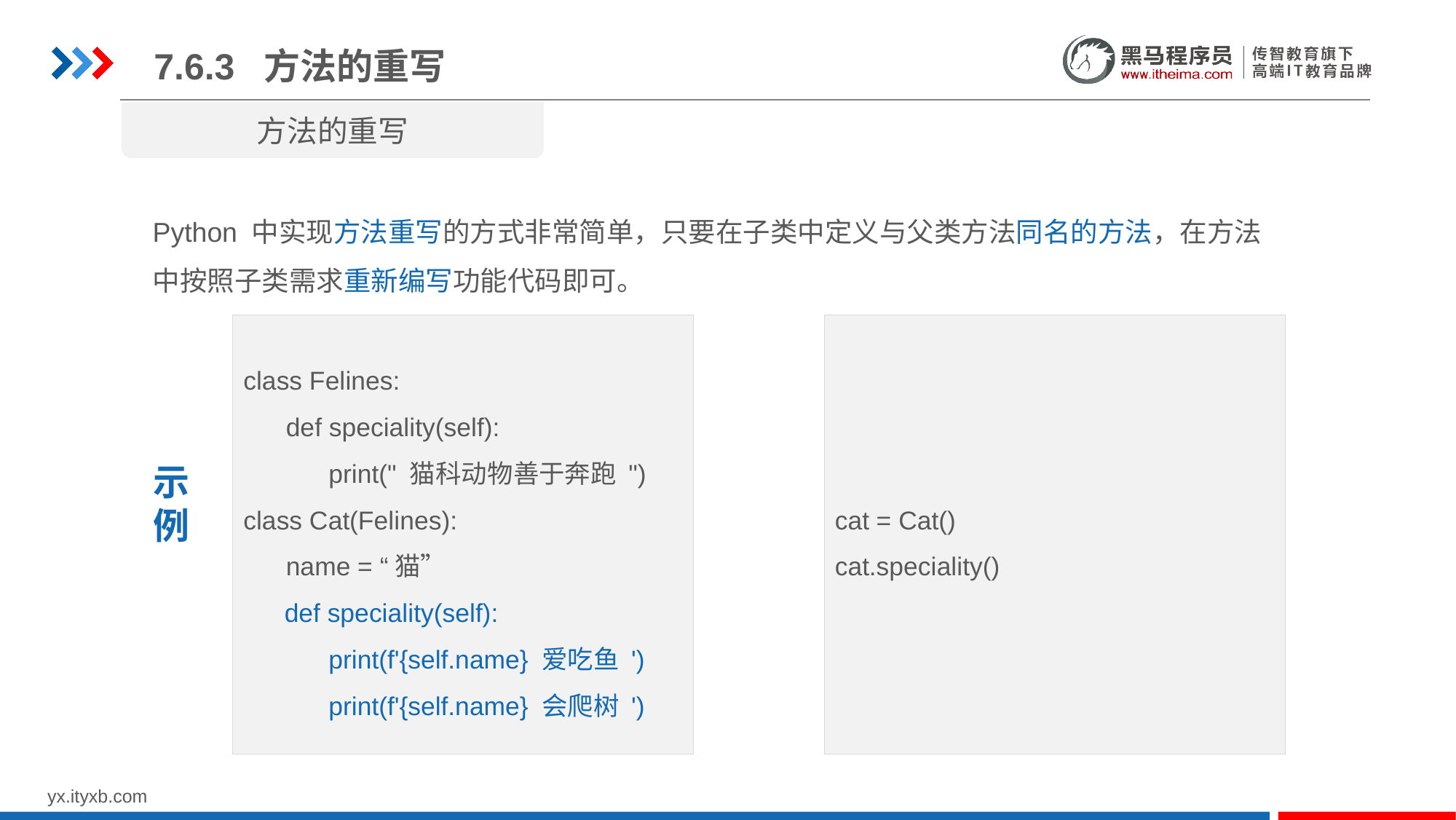

7.6.3  方法的重写

方法的重写
Python 中实现方法重写的方式非常简单，只要在子类中定义与父类方法同名的方法，在方法中按照子类需求重新编写功能代码即可。
class Felines:
      def speciality(self):
            print(" 猫科动物善于奔跑 ")
class Cat(Felines):
      name = “猫”
      def speciality(self):
            print(f'{self.name} 爱吃鱼 ')
            print(f'{self.name} 会爬树 ')
cat = Cat()
cat.speciality()
示
例